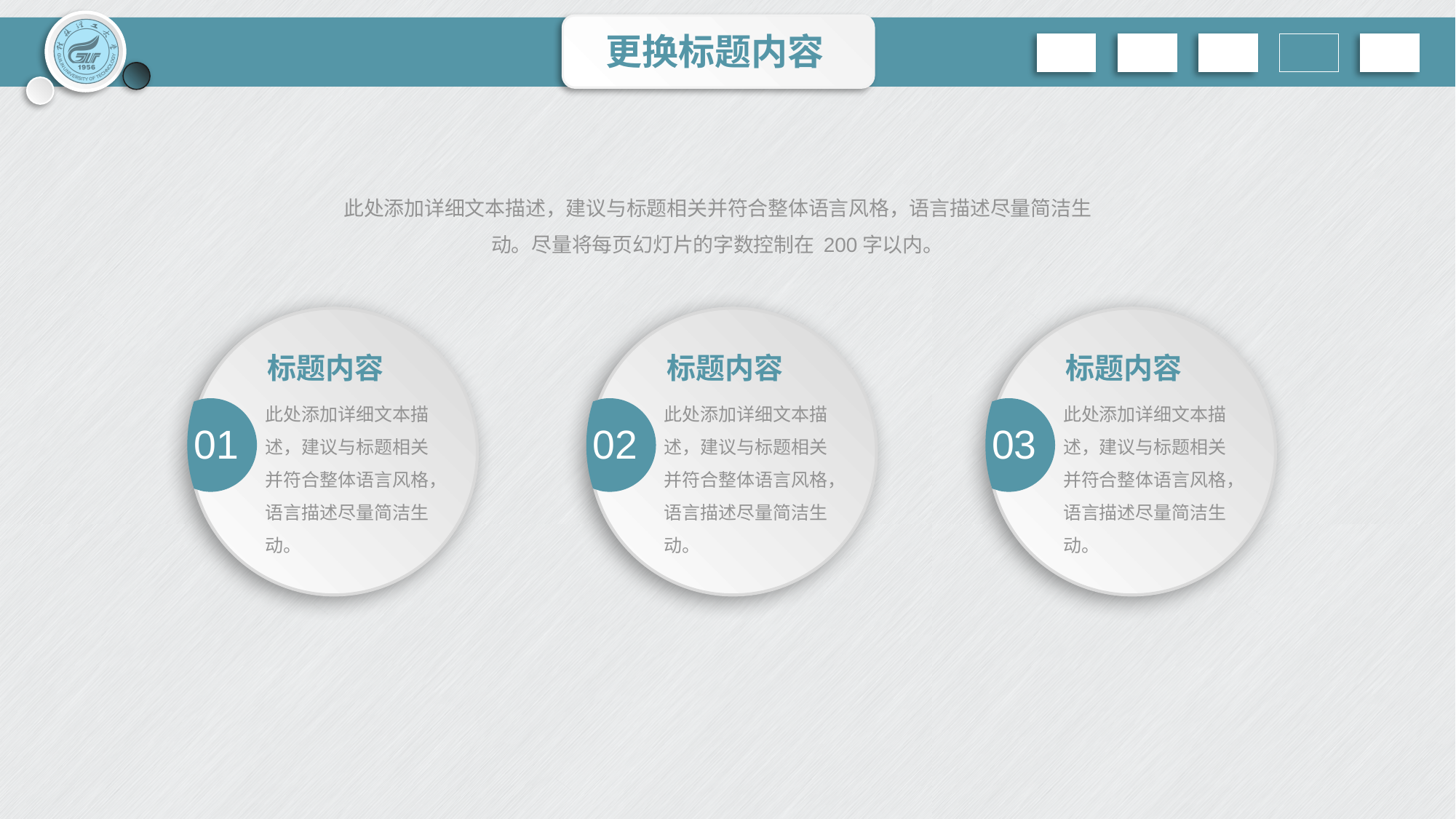

更换标题内容

此处添加详细文本描述，建议与标题相关并符合整体语言风格，语言描述尽量简洁生动。尽量将每页幻灯片的字数控制在 200字以内。

标题内容
此处添加详细文本描述，建议与标题相关并符合整体语言风格，语言描述尽量简洁生动。
标题内容
此处添加详细文本描述，建议与标题相关并符合整体语言风格，语言描述尽量简洁生动。
标题内容
此处添加详细文本描述，建议与标题相关并符合整体语言风格，语言描述尽量简洁生动。

01

02

03